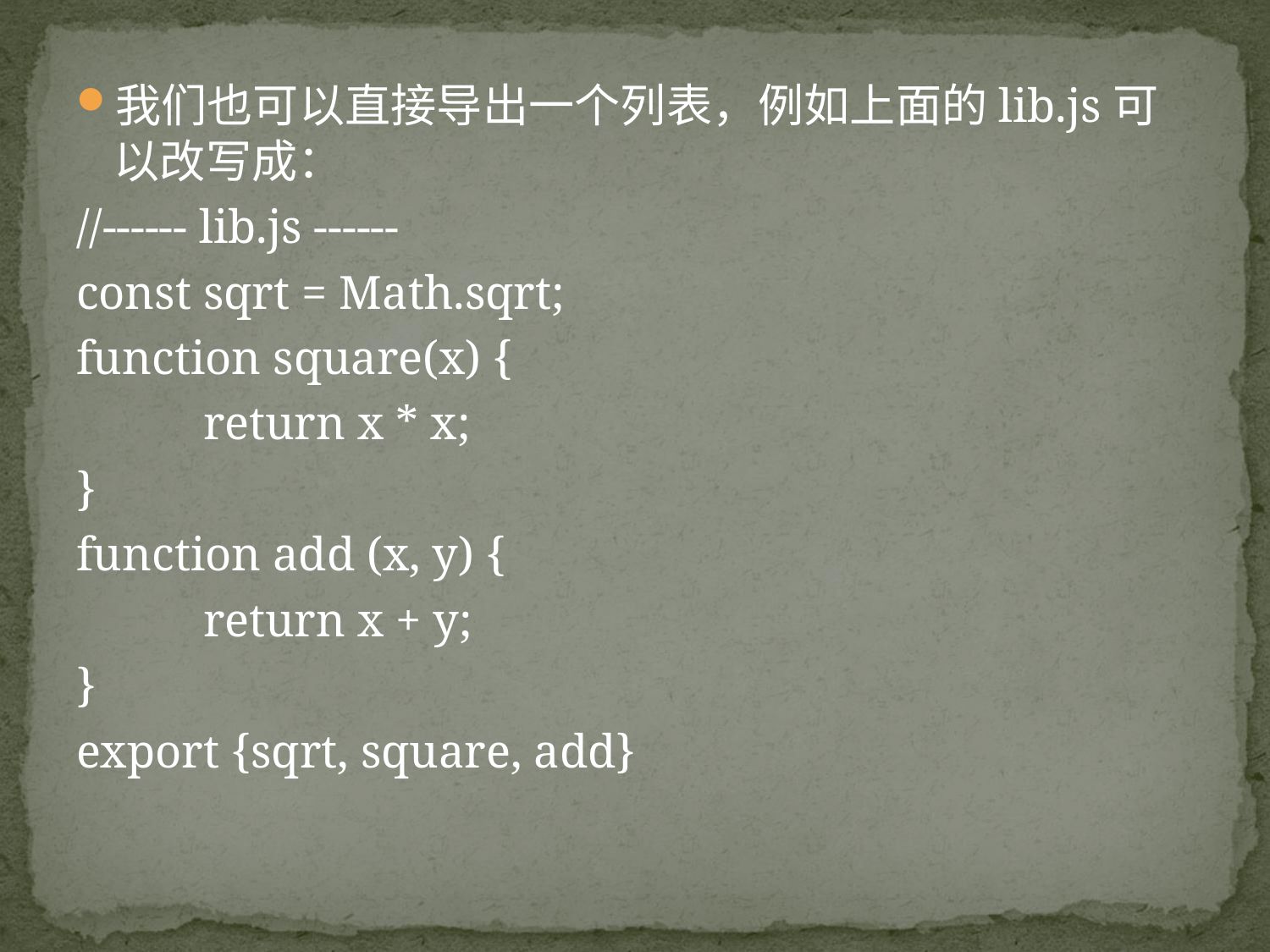

我们也可以直接导出一个列表，例如上面的lib.js可以改写成：
//------ lib.js ------
const sqrt = Math.sqrt;
function square(x) {
	return x * x;
}
function add (x, y) {
	return x + y;
}
export {sqrt, square, add}